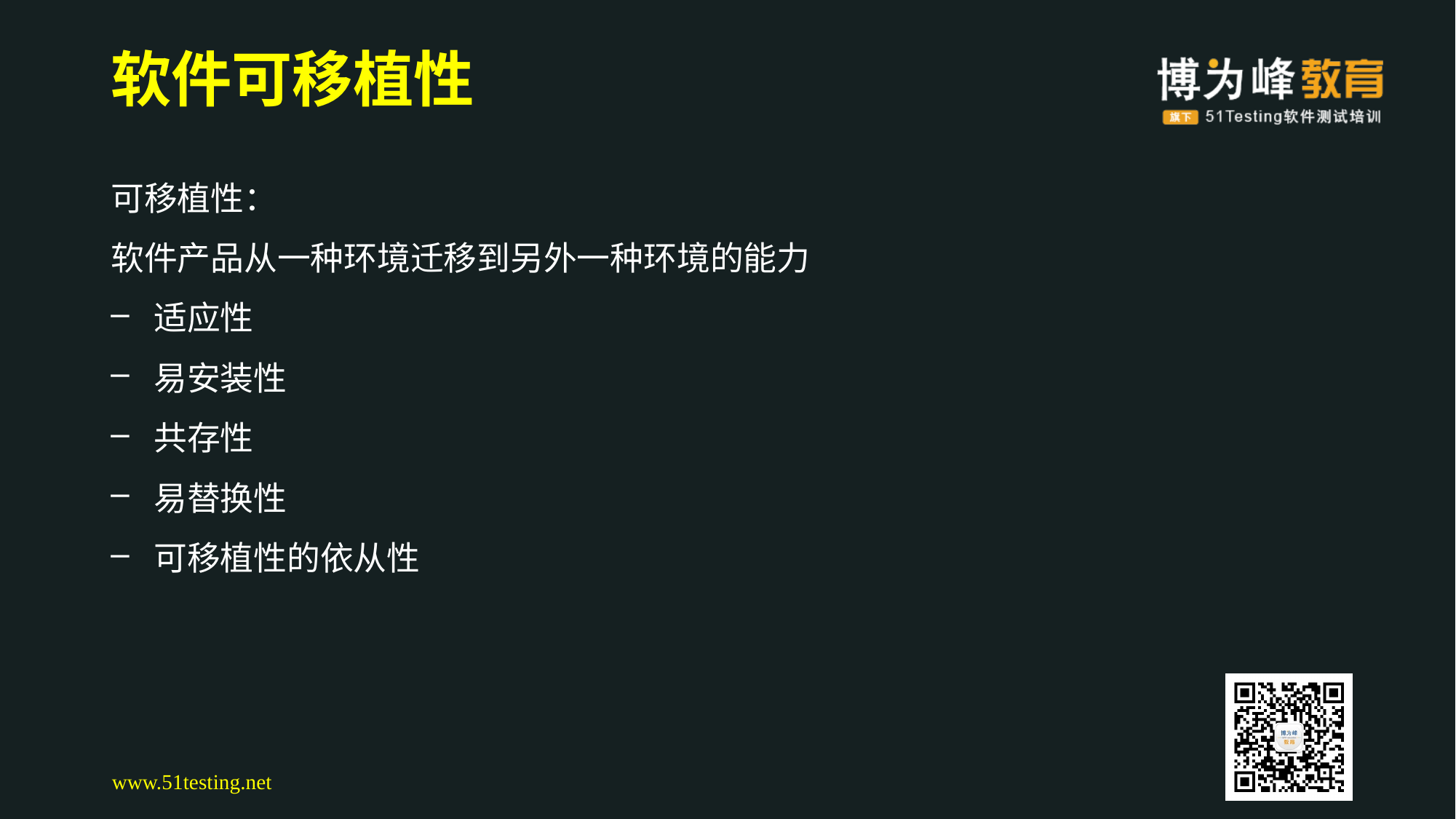

# 软件可移植性
可移植性：
软件产品从一种环境迁移到另外一种环境的能力
适应性
易安装性
共存性
易替换性
可移植性的依从性